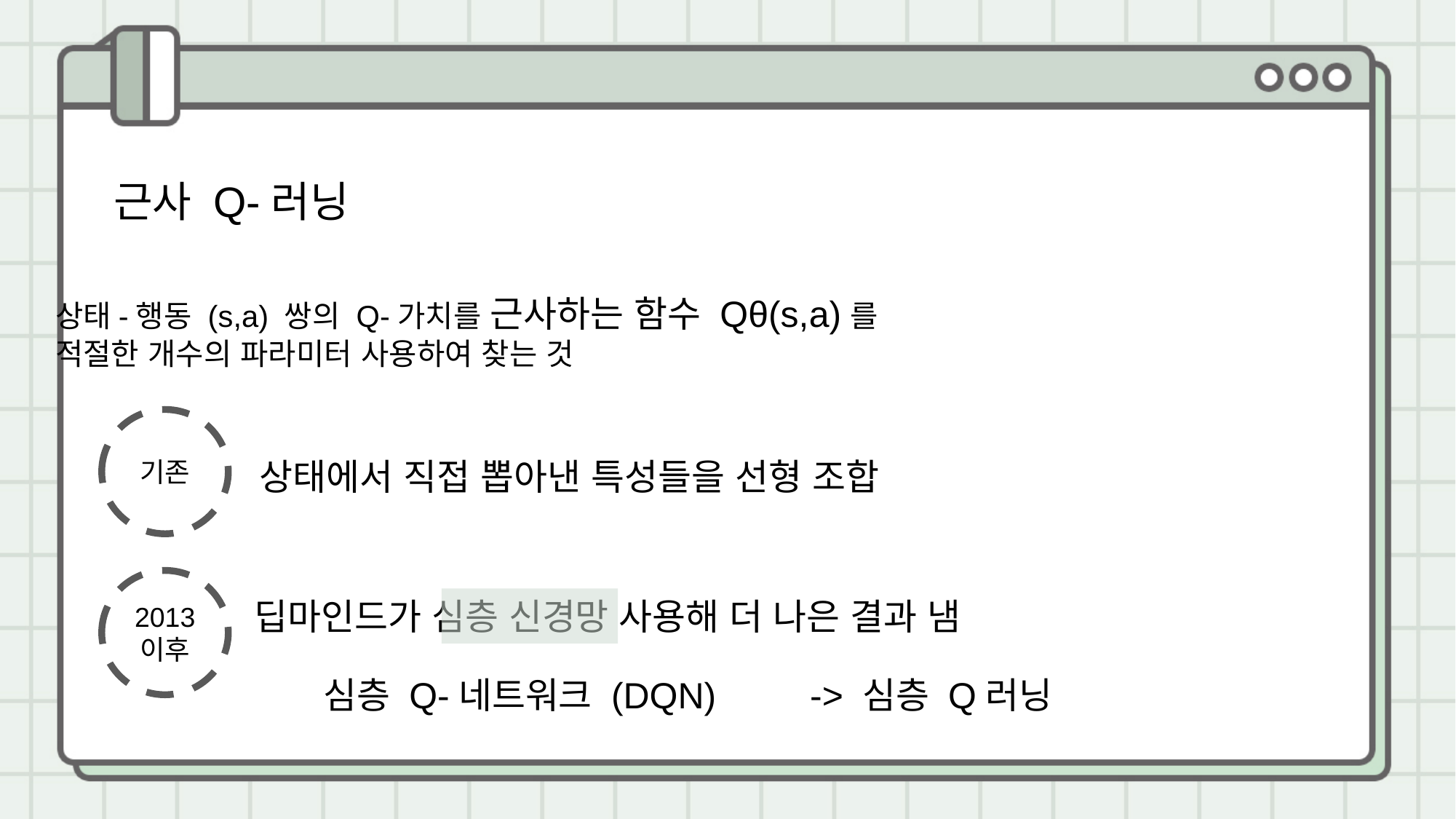

근사 Q-러닝
상태-행동 (s,a) 쌍의 Q-가치를 근사하는 함수 Qθ(s,a)를
적절한 개수의 파라미터 사용하여 찾는 것
기존
상태에서 직접 뽑아낸 특성들을 선형 조합
2013
이후
딥마인드가 심층 신경망 사용해 더 나은 결과 냄

심층 Q-네트워크 (DQN)
-> 심층 Q러닝